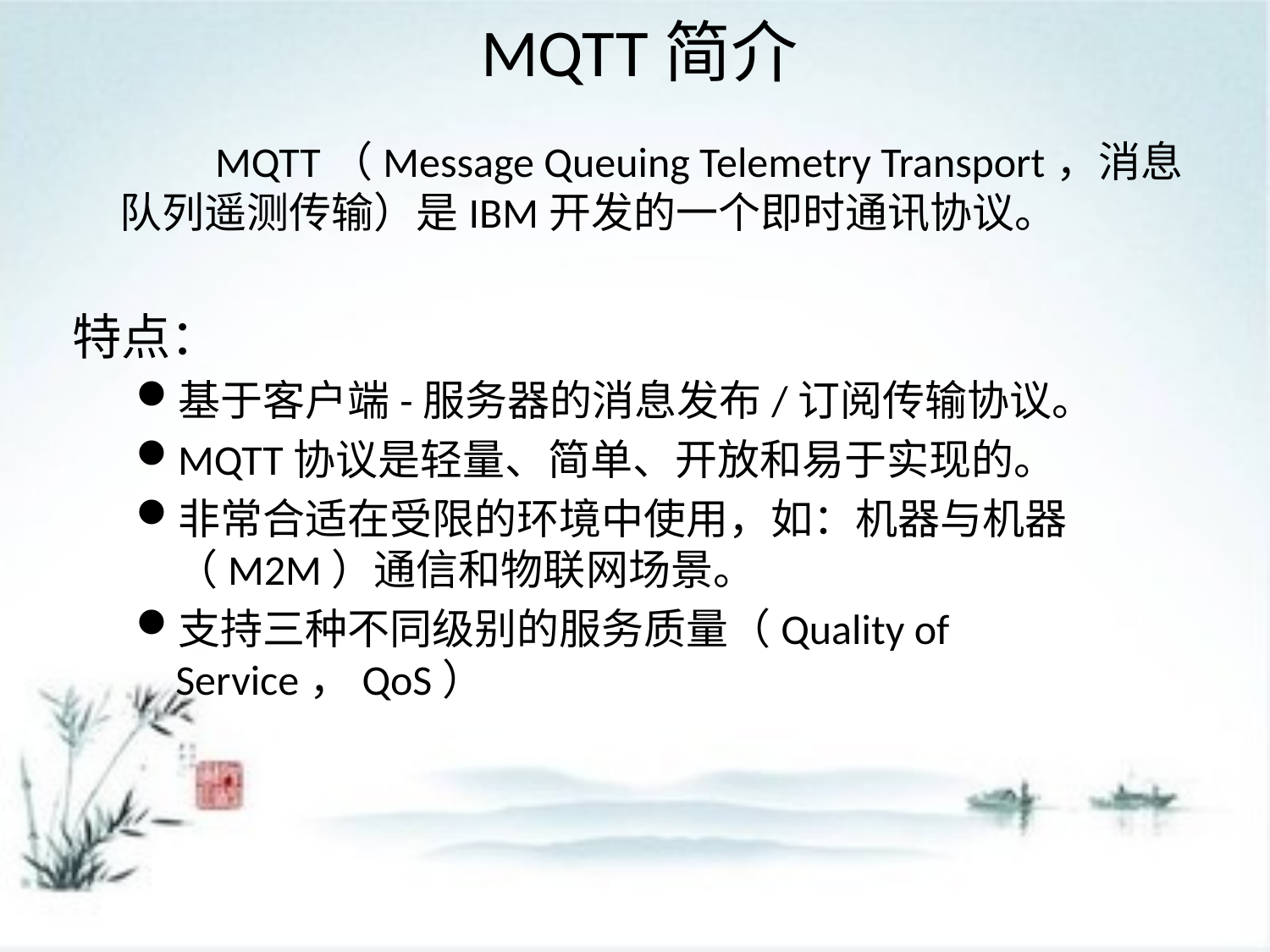

# MQTT简介
               MQTT（Message Queuing Telemetry Transport，消息队列遥测传输）是IBM开发的一个即时通讯协议。

特点：
基于客户端-服务器的消息发布/订阅传输协议。
MQTT协议是轻量、简单、开放和易于实现的。
非常合适在受限的环境中使用，如：机器与机器（M2M）通信和物联网场景。
支持三种不同级别的服务质量（Quality of Service，QoS）